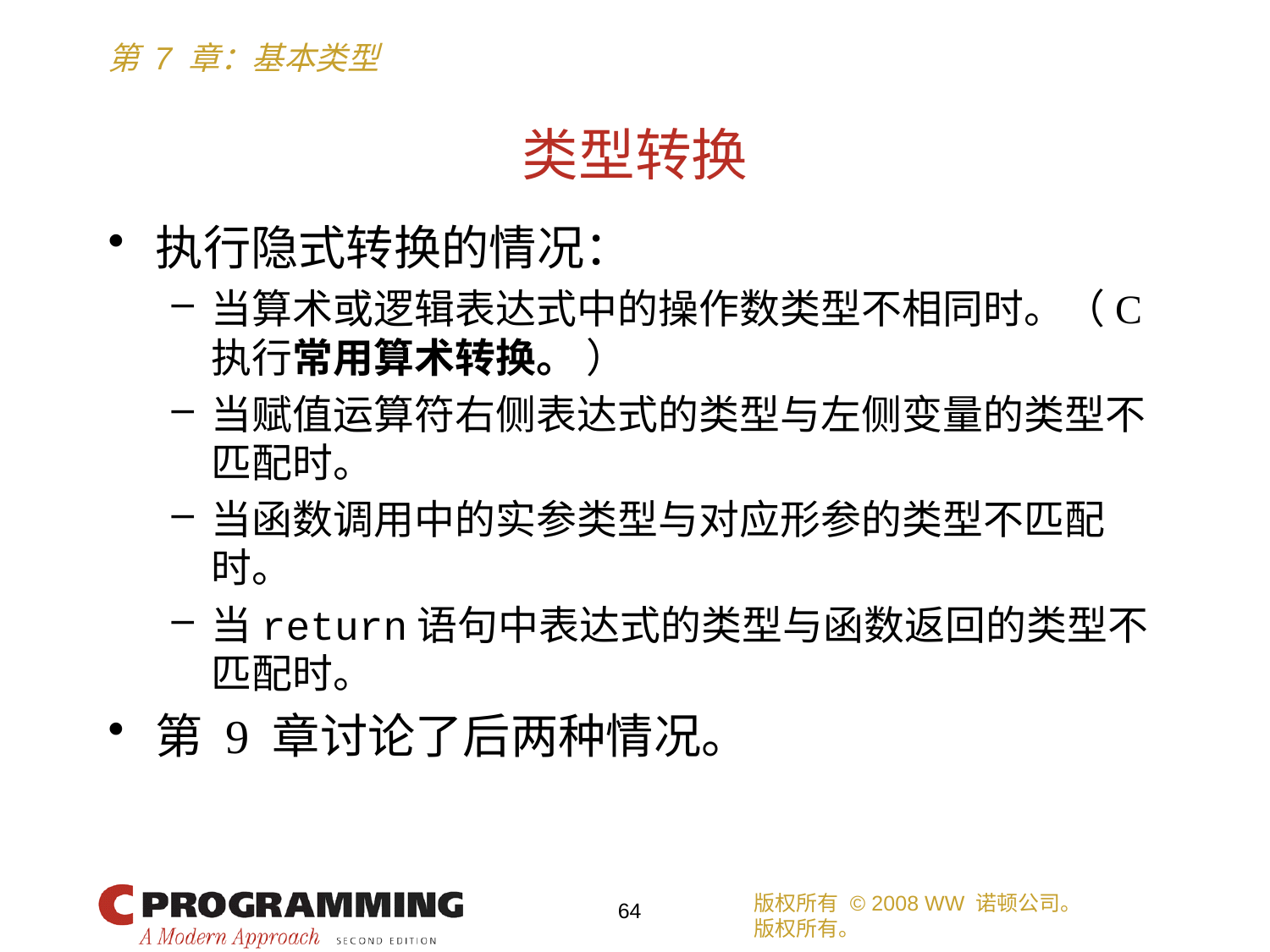

# 类型转换
执行隐式转换的情况：
当算术或逻辑表达式中的操作数类型不相同时。（C 执行常用算术转换。 ）
当赋值运算符右侧表达式的类型与左侧变量的类型不匹配时。
当函数调用中的实参类型与对应形参的类型不匹配时。
当return语句中表达式的类型与函数返回的类型不匹配时。
第 9 章讨论了后两种情况。

版权所有 © 2008 WW 诺顿公司。
版权所有。
64